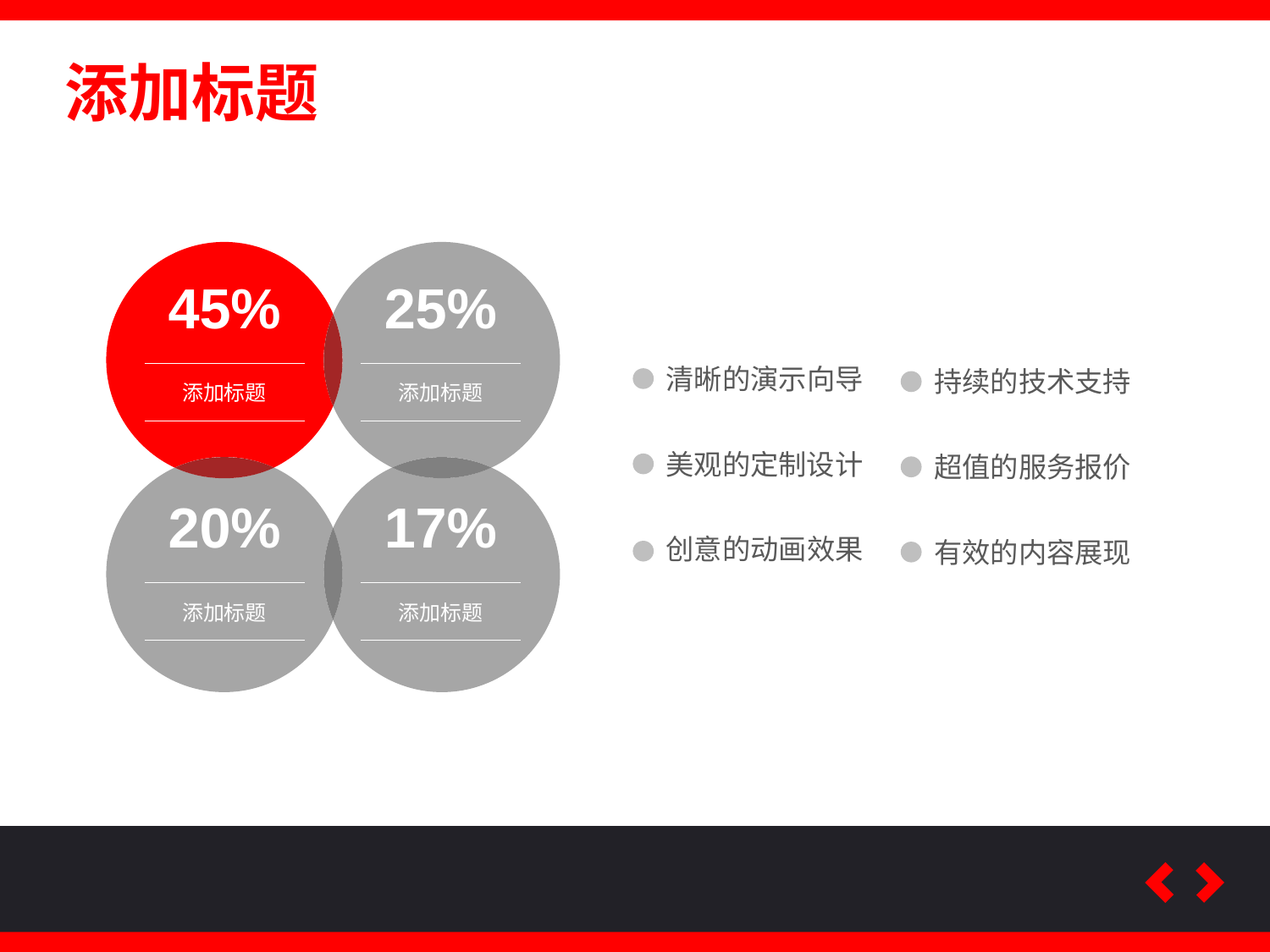

添加标题

45%
25%
添加标题
添加标题
20%
17%
添加标题
添加标题
清晰的演示向导
持续的技术支持

美观的定制设计
超值的服务报价

创意的动画效果
有效的内容展现